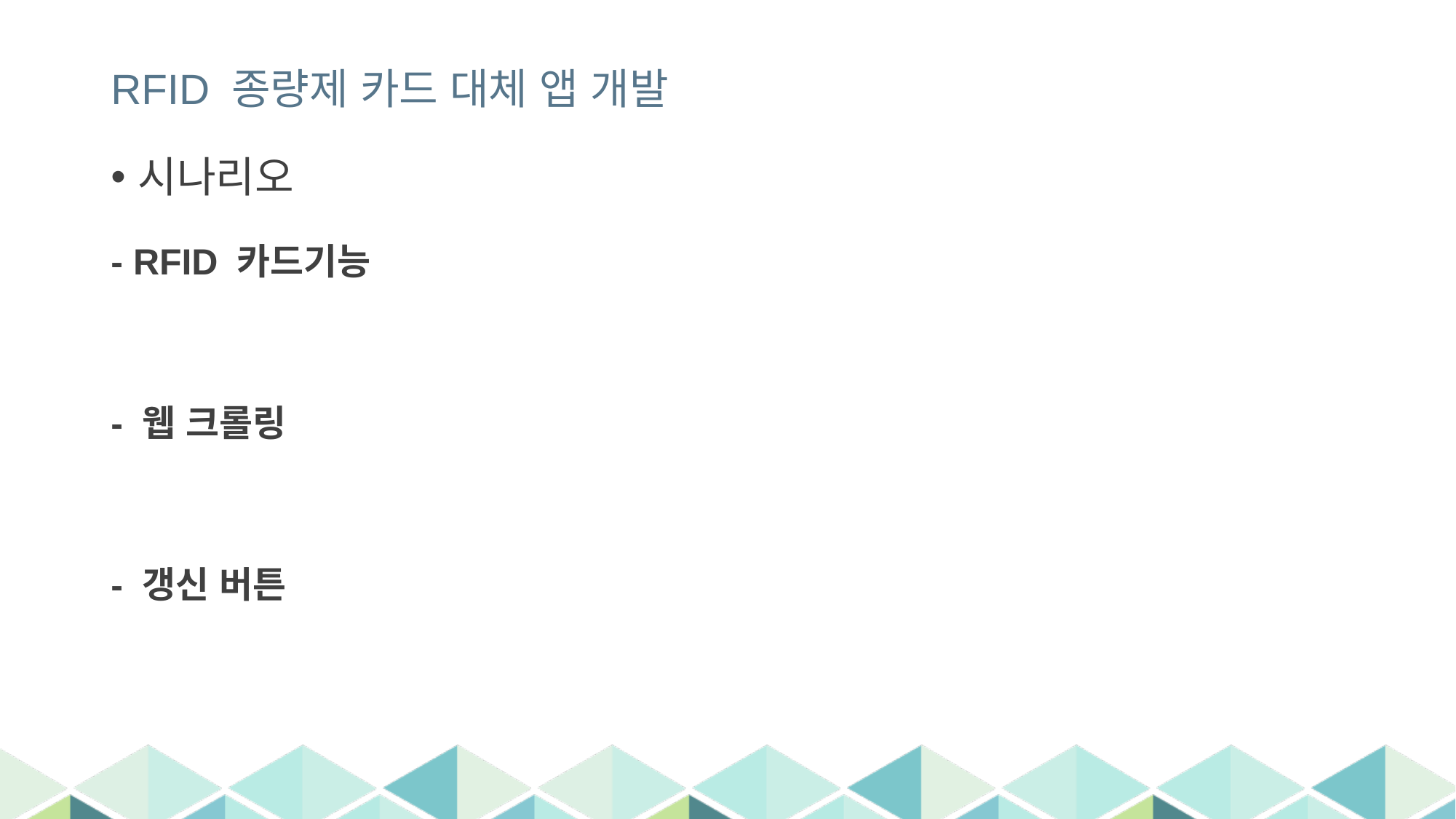

# RFID 종량제 카드 대체 앱 개발
시나리오
- RFID 카드기능

- 웹 크롤링

- 갱신 버튼